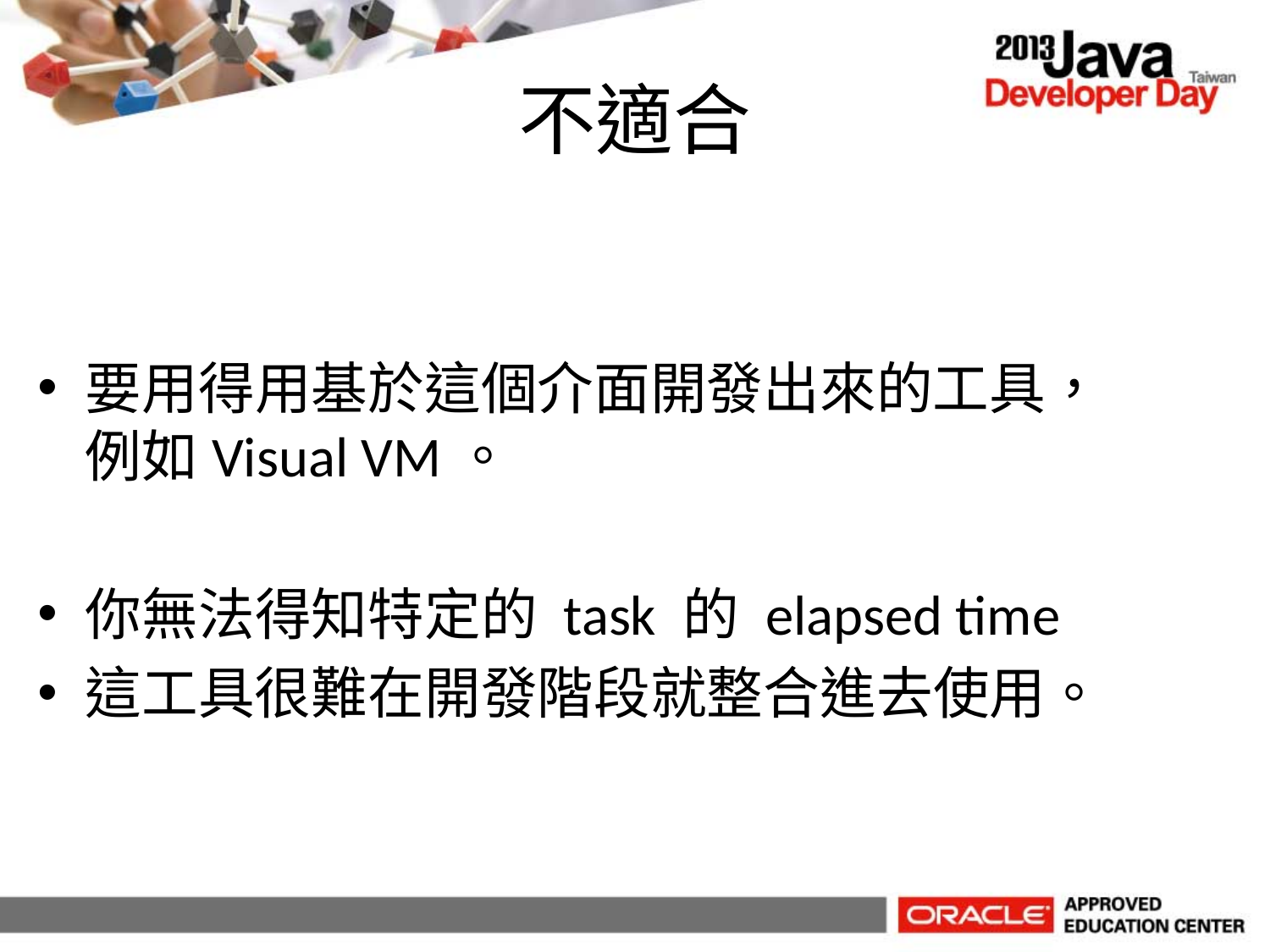

# 不適合
要用得用基於這個介面開發出來的工具，例如Visual VM。

你無法得知特定的 task 的 elapsed time
這工具很難在開發階段就整合進去使用。